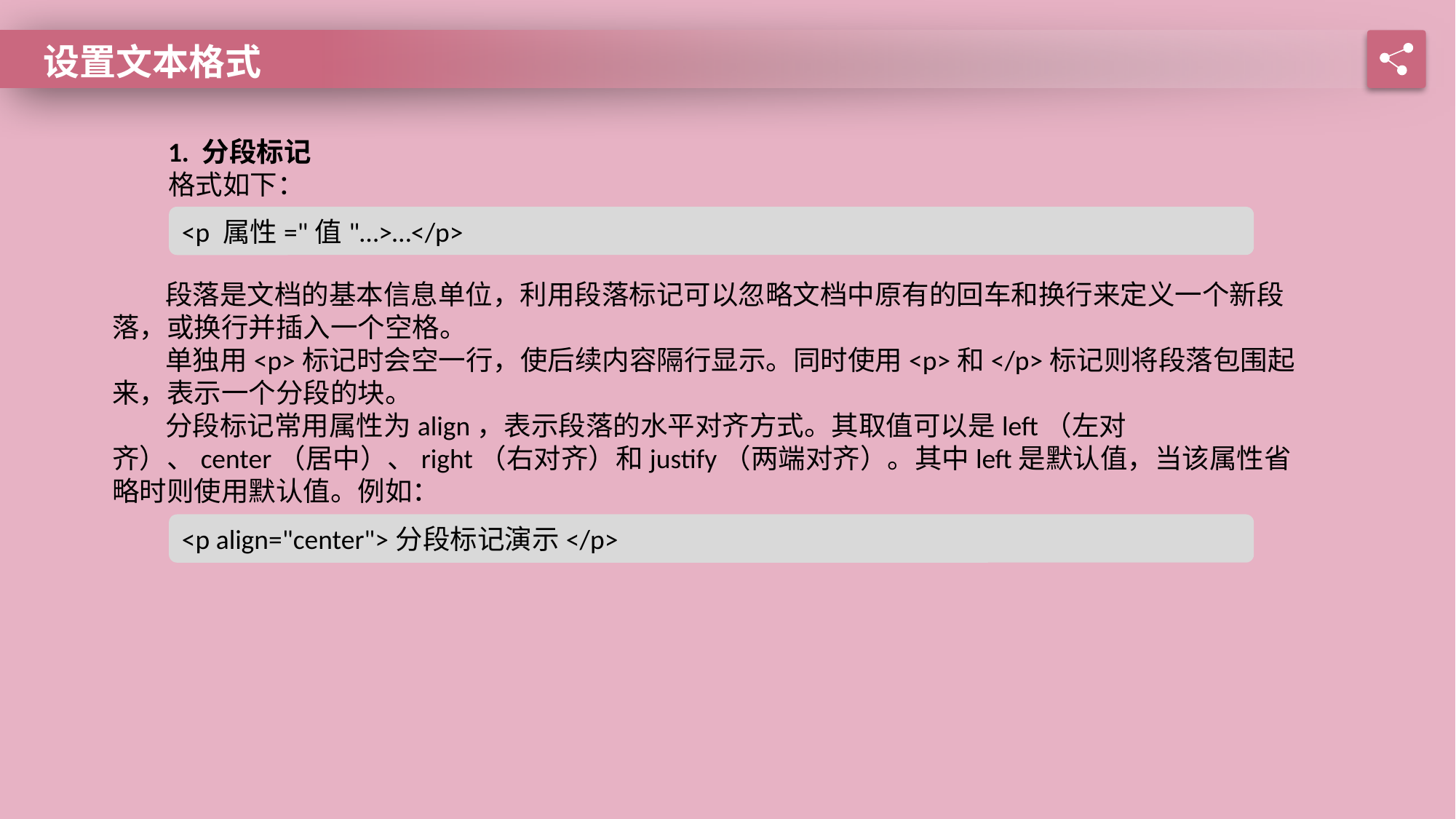

设置文本格式
1. 分段标记
格式如下：
<p 属性="值"…>…</p>
段落是文档的基本信息单位，利用段落标记可以忽略文档中原有的回车和换行来定义一个新段落，或换行并插入一个空格。
单独用<p>标记时会空一行，使后续内容隔行显示。同时使用<p>和</p>标记则将段落包围起来，表示一个分段的块。
分段标记常用属性为align，表示段落的水平对齐方式。其取值可以是left（左对齐）、center（居中）、right（右对齐）和justify（两端对齐）。其中left是默认值，当该属性省略时则使用默认值。例如：
<p align="center">分段标记演示</p>